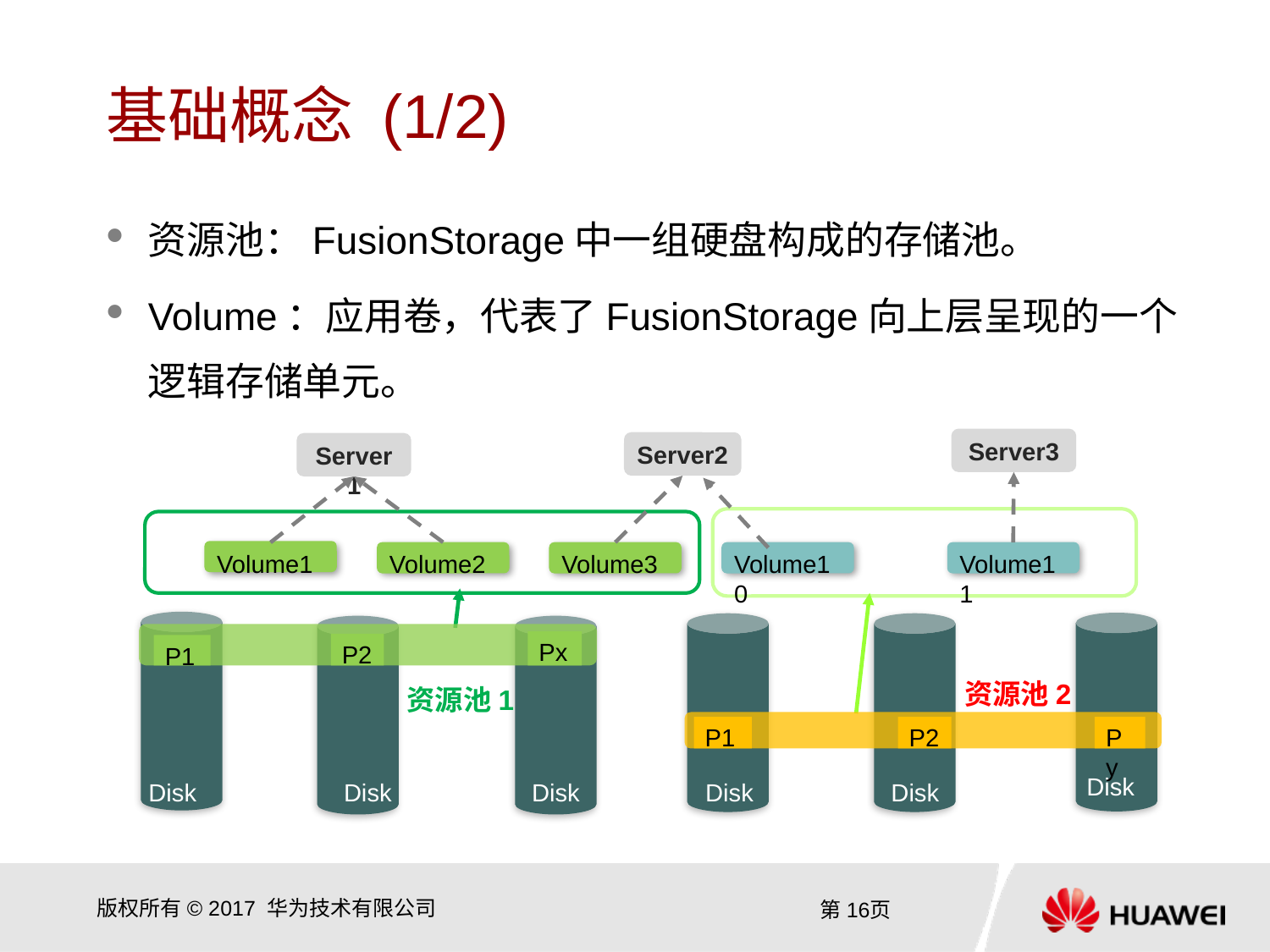

# 基础概念 (1/2)
资源池：FusionStorage中一组硬盘构成的存储池。
Volume：应用卷，代表了FusionStorage向上层呈现的一个逻辑存储单元。
Server3
Server2
Server1

Volume1

Volume2

Volume3

Volume10

Volume11

Px
P2
P1
资源池2
资源池1
…

P1
P2
Py
Disk
Disk
Disk
Disk
Disk
Disk